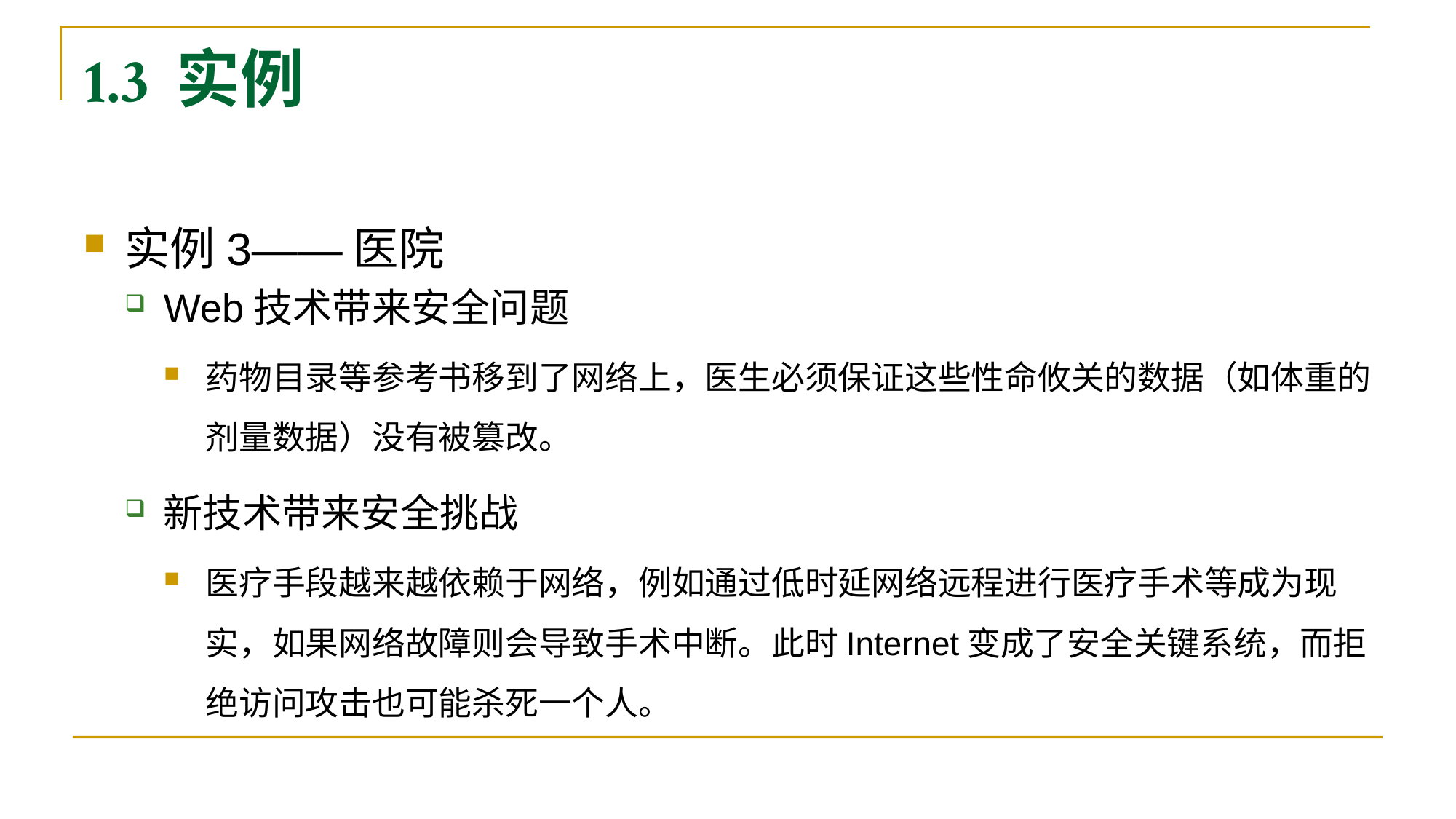

# 1.3 实例
实例3——医院
Web技术带来安全问题
药物目录等参考书移到了网络上，医生必须保证这些性命攸关的数据（如体重的剂量数据）没有被篡改。
新技术带来安全挑战
医疗手段越来越依赖于网络，例如通过低时延网络远程进行医疗手术等成为现实，如果网络故障则会导致手术中断。此时Internet变成了安全关键系统，而拒绝访问攻击也可能杀死一个人。